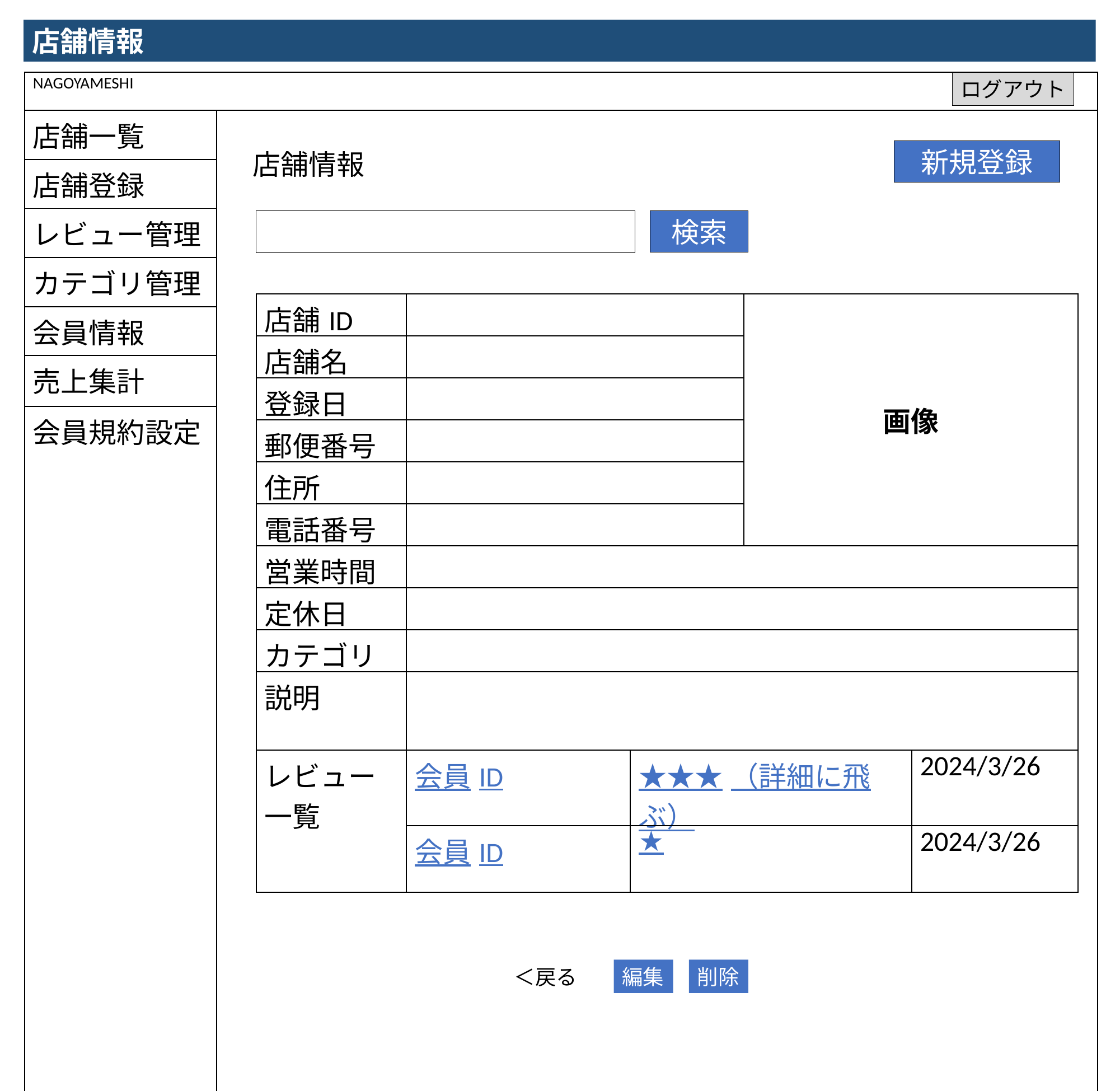

店舗情報
| NAGOYAMESHI |  |
| --- | --- |
| 店舗一覧 | 店舗情報 |
| 店舗登録 |  |
| レビュー管理 |  |
| カテゴリ管理 |  |
| 会員情報 |  |
| 売上集計 |  |
| 会員規約設定 |  |
ログアウト
新規登録

検索
| 店舗ID |  |  | 画像 |  |
| --- | --- | --- | --- | --- |
| 店舗名 |  |  |  |  |
| 登録日 |  |  |  |  |
| 郵便番号 |  |  |  |  |
| 住所 |  |  |  |  |
| 電話番号 |  |  |  |  |
| 営業時間 |  |  |  |  |
| 定休日 |  |  |  |  |
| カテゴリ |  |  |  |  |
| 説明 |  |  |  |  |
| レビュー一覧 | 会員ID | ★★★（詳細に飛ぶ） | 2024/3/26 | 2024/3/26 |
|  | 会員ID | ★ | 2024/3/26 | 2024/3/26 |
＜戻る
編集
削除